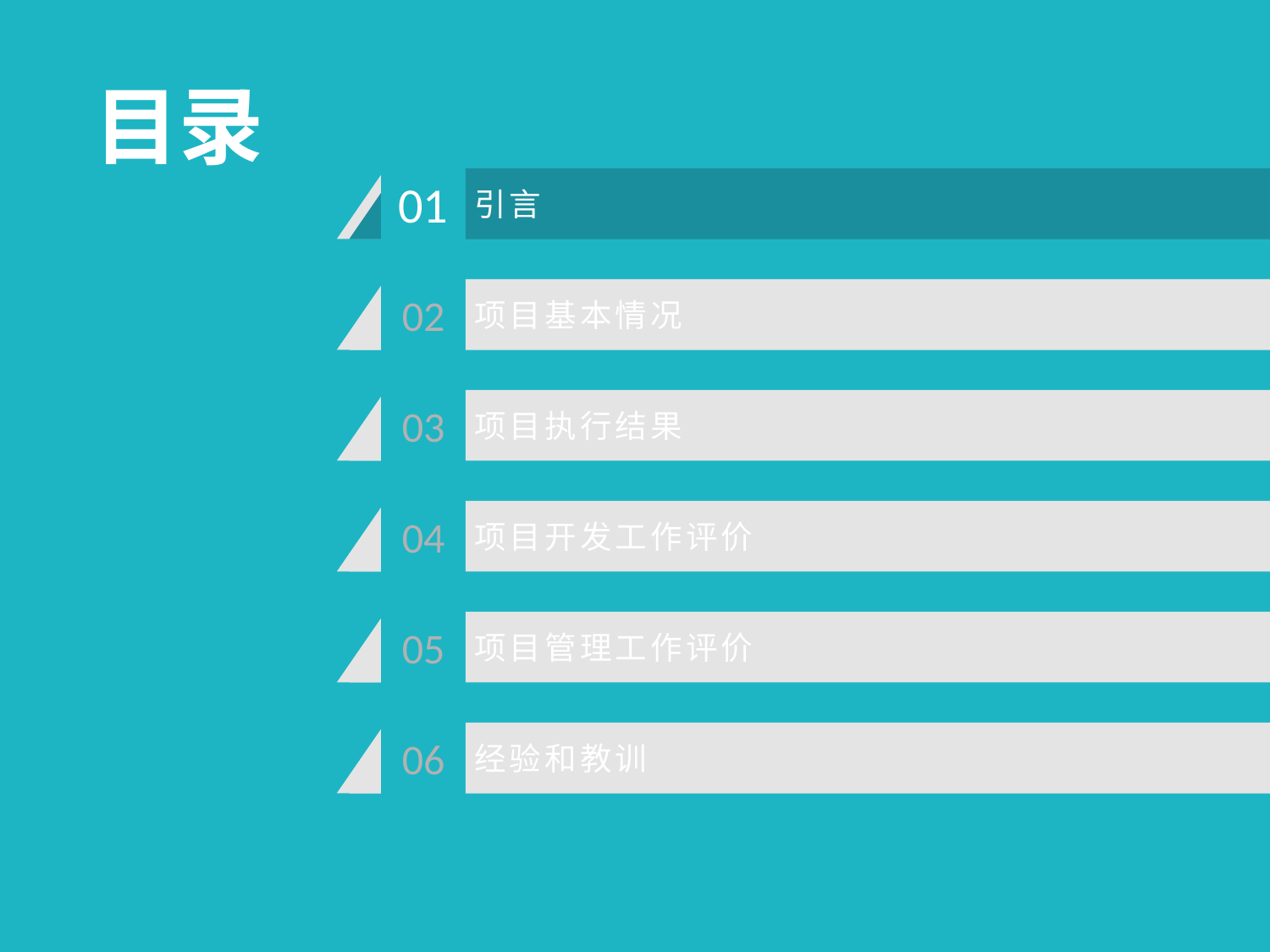

目录
01
引言

02
项目基本情况

03
项目执行结果

04
项目开发工作评价

05
项目管理工作评价

06
经验和教训